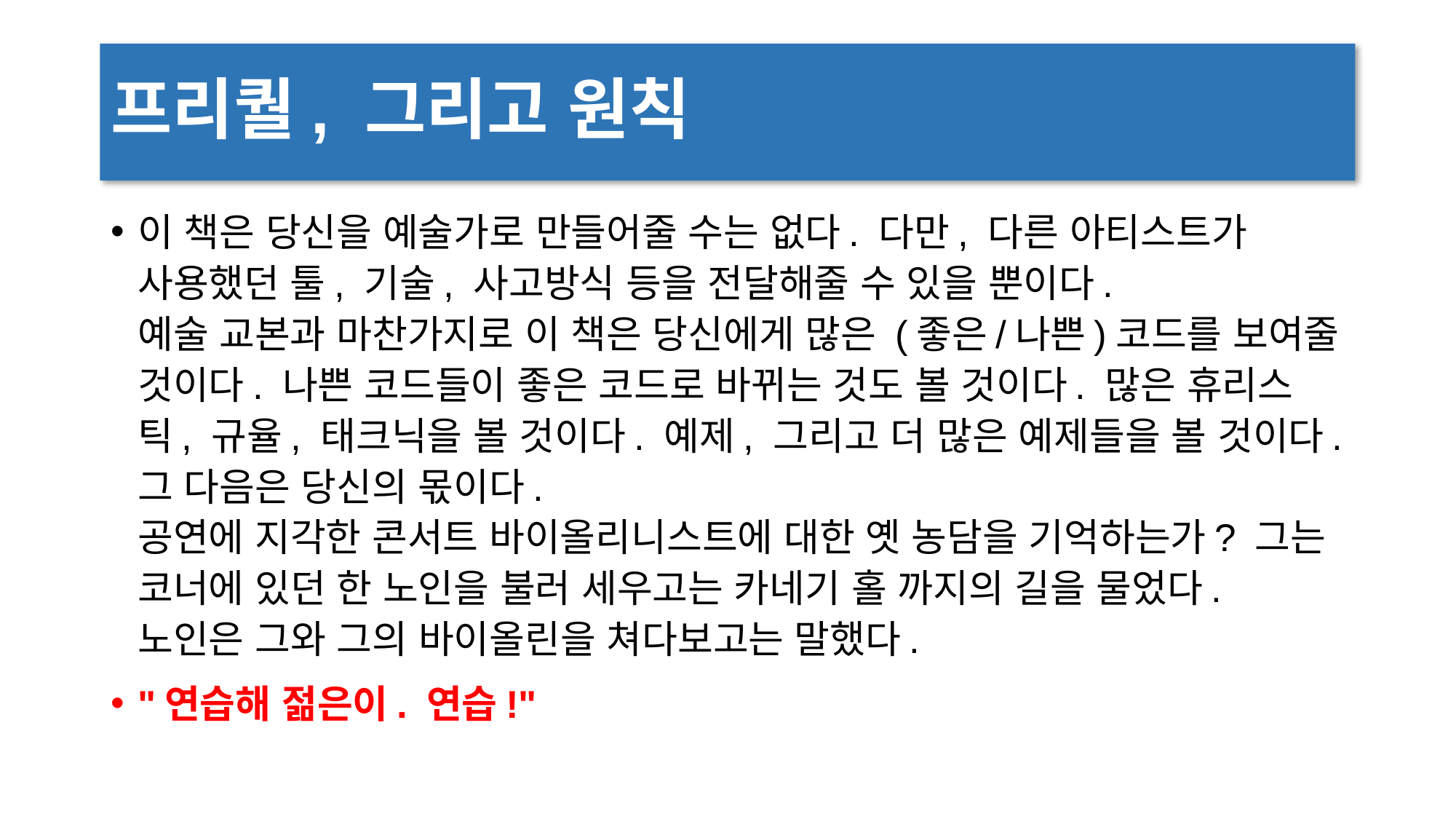

# 프리퀄, 그리고 원칙
이 책은 당신을 예술가로 만들어줄 수는 없다. 다만, 다른 아티스트가 사용했던 툴, 기술, 사고방식 등을 전달해줄 수 있을 뿐이다.
예술 교본과 마찬가지로 이 책은 당신에게 많은 (좋은/나쁜)코드를 보여줄 것이다. 나쁜 코드들이 좋은 코드로 바뀌는 것도 볼 것이다. 많은 휴리스틱, 규율, 태크닉을 볼 것이다. 예제, 그리고 더 많은 예제들을 볼 것이다. 그 다음은 당신의 몫이다.
공연에 지각한 콘서트 바이올리니스트에 대한 옛 농담을 기억하는가? 그는 코너에 있던 한 노인을 불러 세우고는 카네기 홀 까지의 길을 물었다. 노인은 그와 그의 바이올린을 쳐다보고는 말했다.
"연습해 젊은이. 연습!"